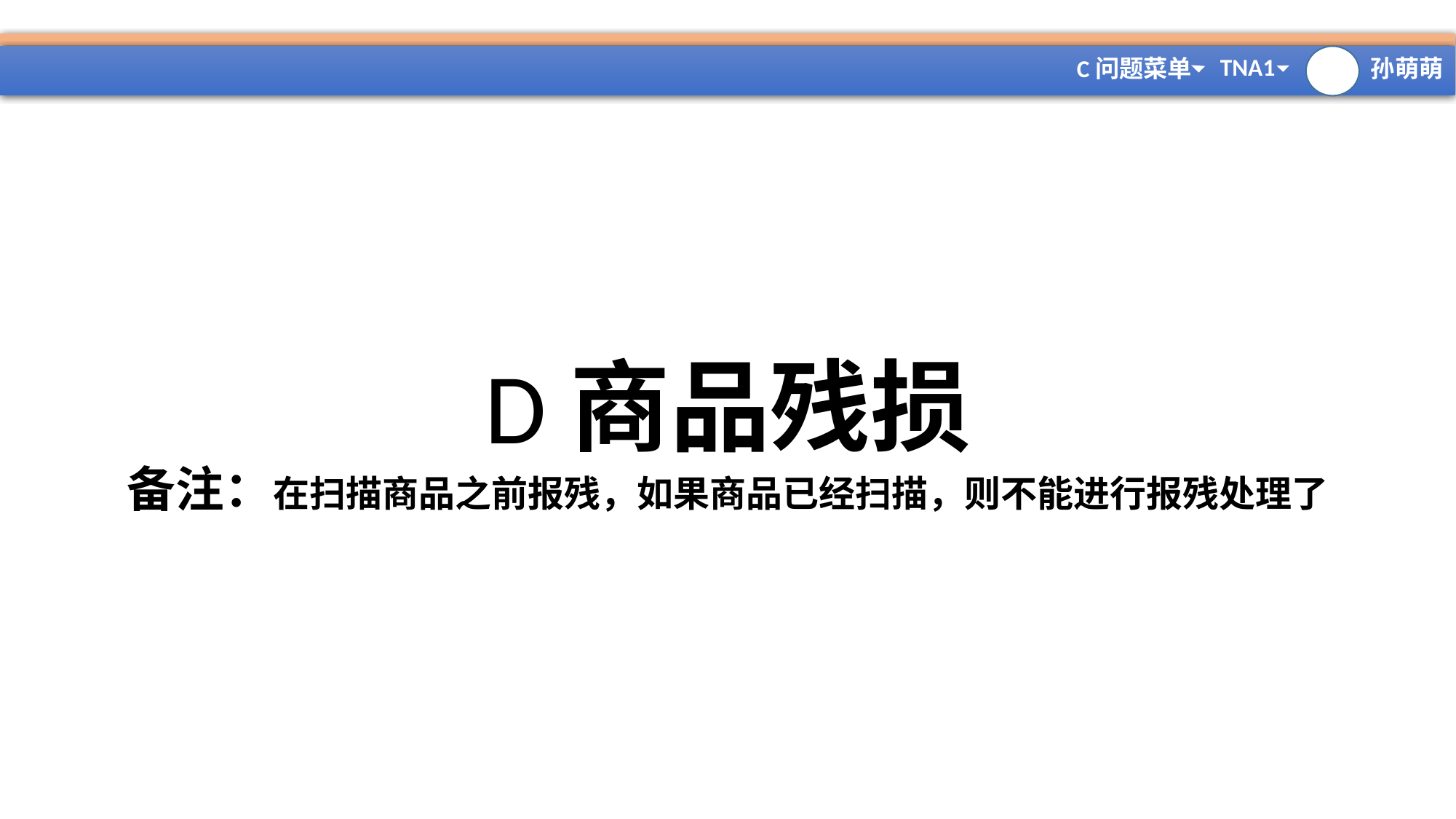

# D商品残损 备注：在扫描商品之前报残，如果商品已经扫描，则不能进行报残处理了